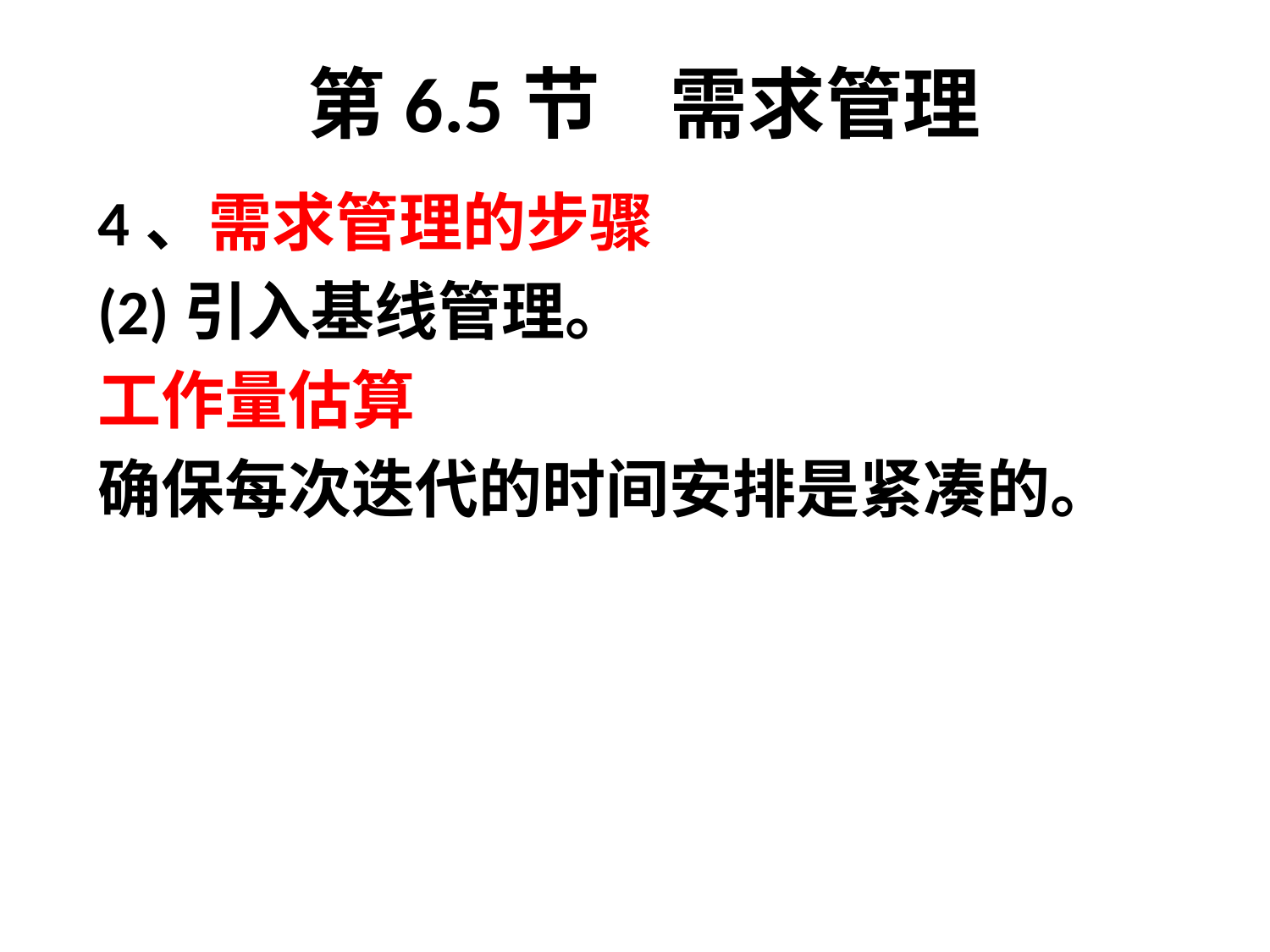

# 第6.5节    需求管理
4、需求管理的步骤
(2)引入基线管理。
工作量估算
确保每次迭代的时间安排是紧凑的。